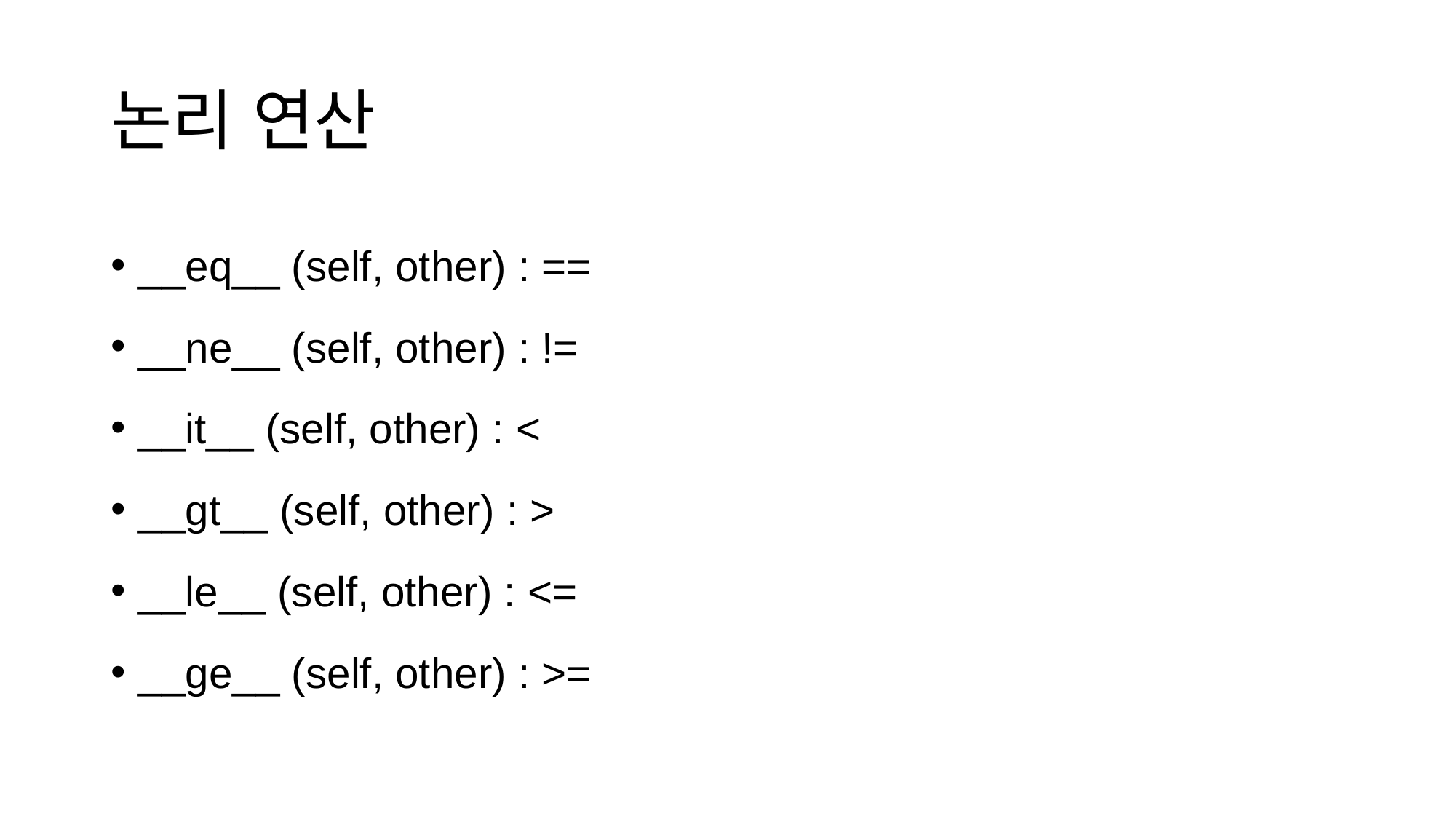

# 논리 연산
__eq__ (self, other) : ==
__ne__ (self, other) : !=
__it__ (self, other) : <
__gt__ (self, other) : >
__le__ (self, other) : <=
__ge__ (self, other) : >=